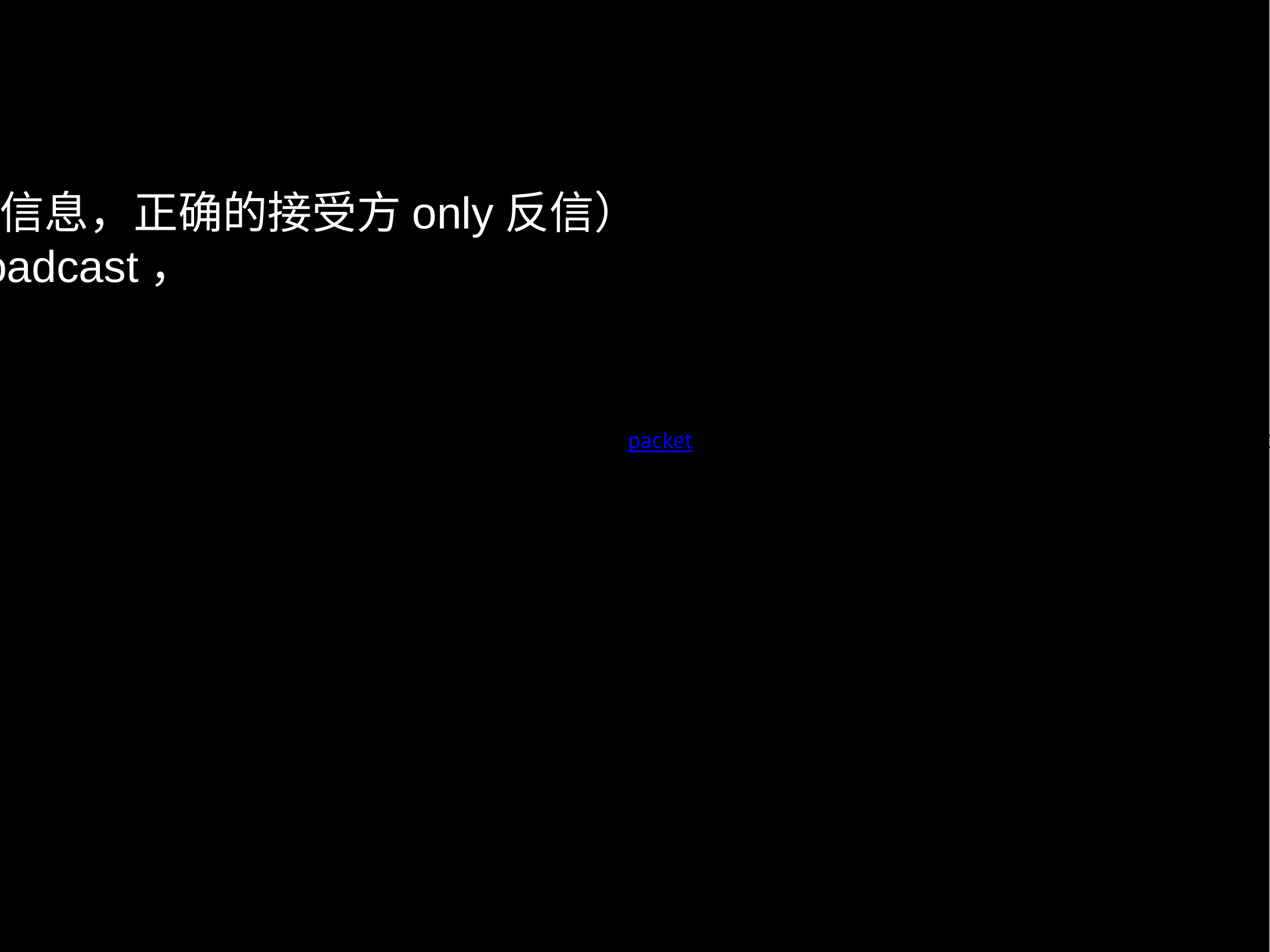

Hub: 用Broadcast方式传信息（因为是无线，所以广播信息，正确的接受方only反信）
Switch:比Hub智能，能够记录每个port有谁，不用Broadcast，
可以正确将信息送到正确的port
Router:最智能，最少能够完成两个功能 DHCP和NAT
NAT – Network Address Translation – is the way that the router translates the IP addresses of packets that cross the internet/local network boundary. When computer “A” sends a packet out, the IP address that it’s “from” is that of computer “A” – 192.168.1.2 in the example above. When the router passes that on to the internet, it replaces the local IP address with the internet IP address assigned by the ISP. It also keeps track, so that if a response comes back from somewhere on the internet, the router knows to do the translation in reverse – replace the internet IP address with the local IP address for machine “A” and then send that response packet on to machine “A”.
A side effect of NAT is that machines on the internet cannot initiate communications to local machines – they can only respond to communications initiated by those local machines.